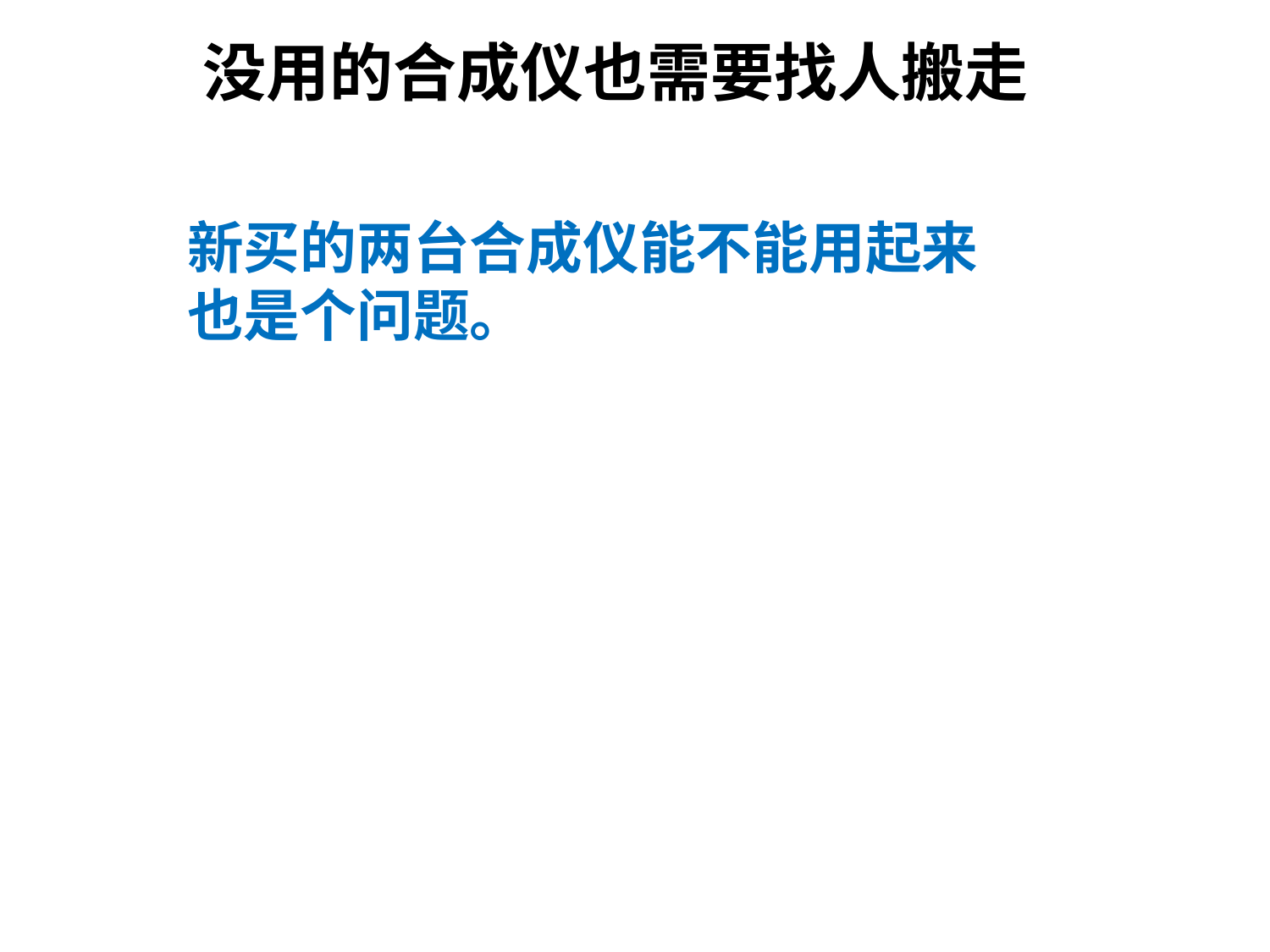

没用的合成仪也需要找人搬走
新买的两台合成仪能不能用起来也是个问题。